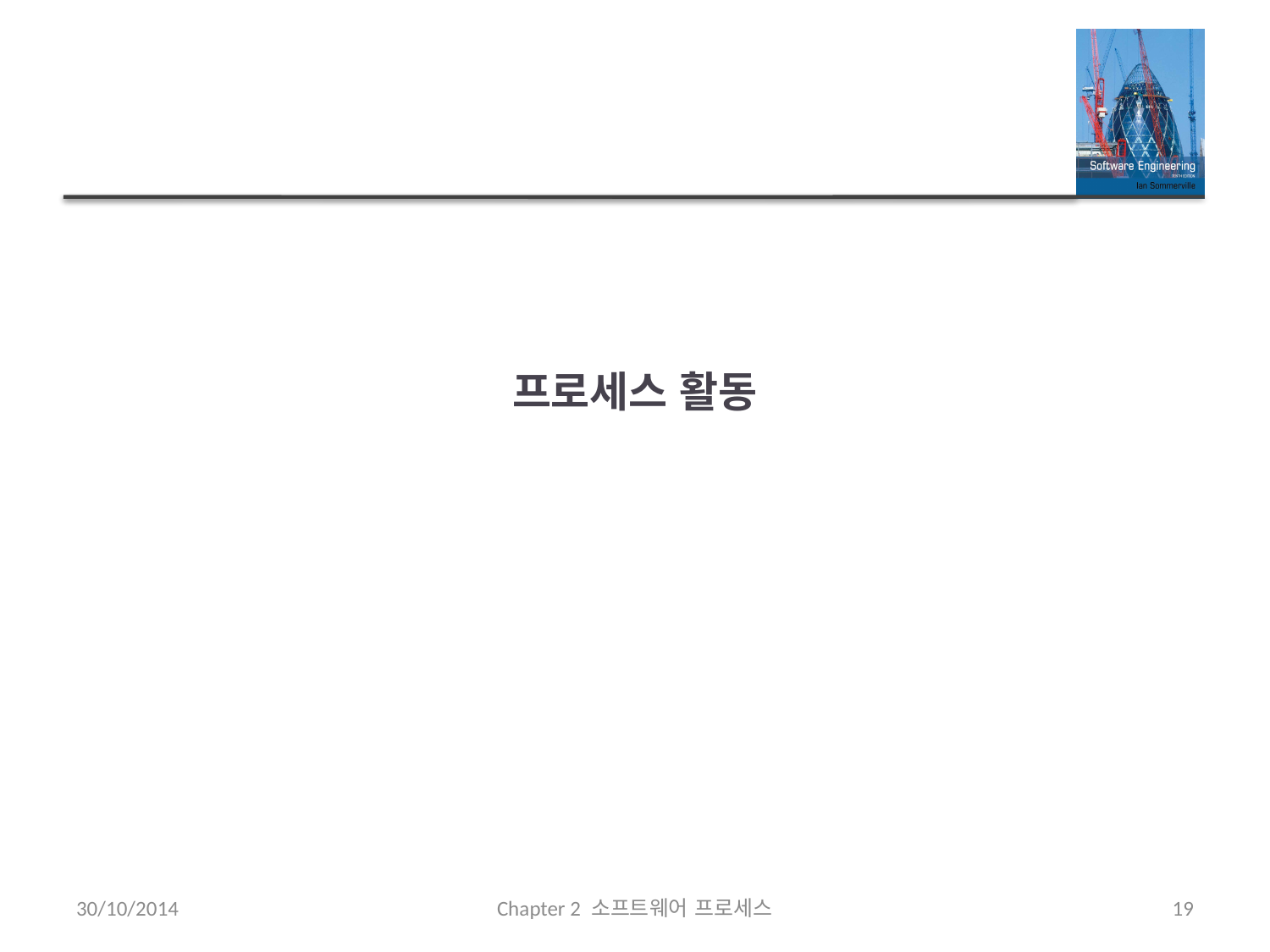

# 프로세스 활동
30/10/2014
Chapter 2 소프트웨어 프로세스
19